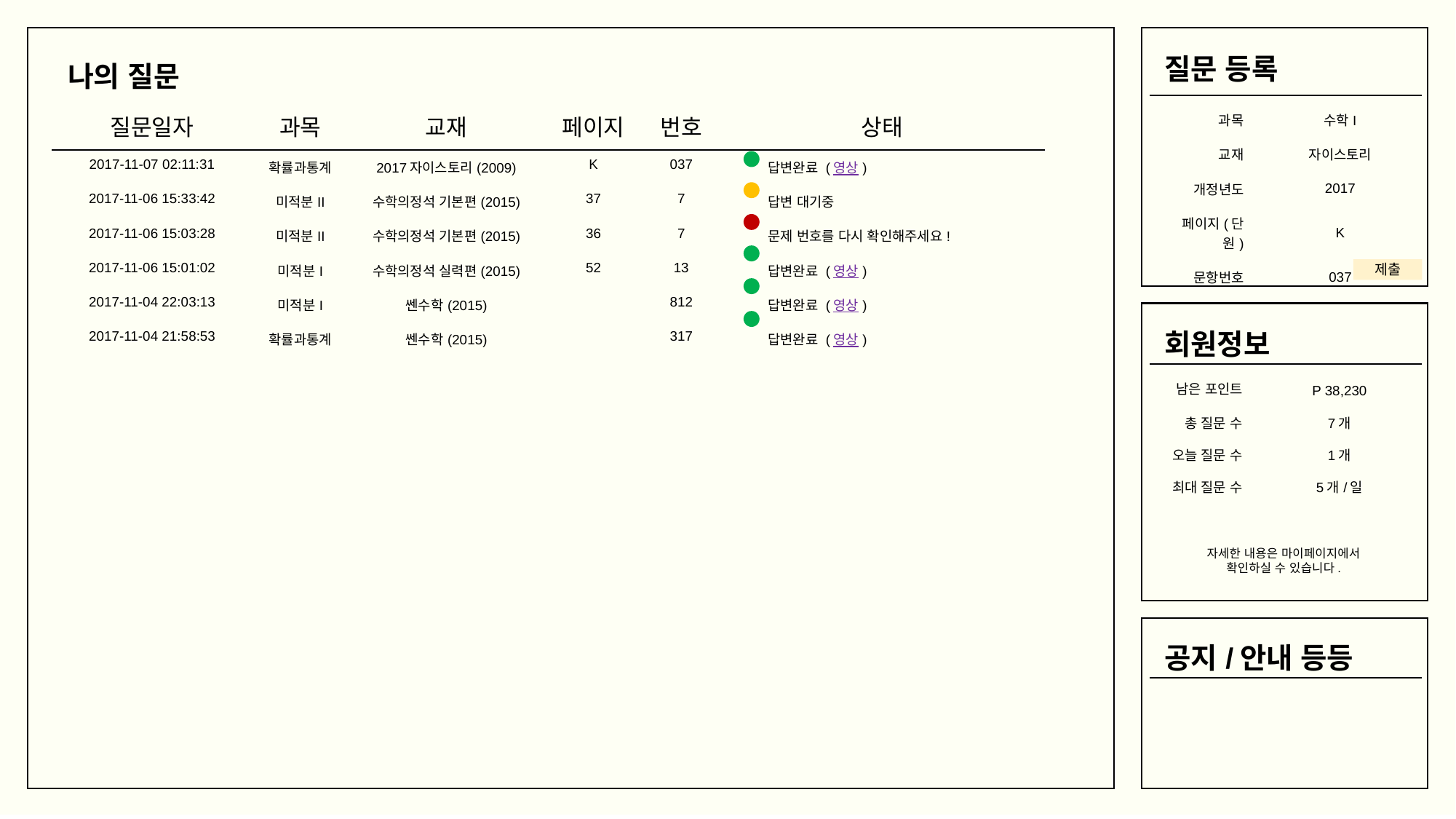

| 질문 등록 |  |
| --- | --- |
| 과목 | 수학I |
| 교재 | 자이스토리 |
| 개정년도 | 2017 |
| 페이지(단원) | K |
| 문항번호 | 037 |
나의 질문
| 질문일자 | 과목 | 교재 | 페이지 | 번호 | 상태 |  |
| --- | --- | --- | --- | --- | --- | --- |
| 2017-11-07 02:11:31 | 확률과통계 | 2017자이스토리(2009) | K | 037 |  | 답변완료 (영상) |
| 2017-11-06 15:33:42 | 미적분II | 수학의정석 기본편(2015) | 37 | 7 |  | 답변 대기중 |
| 2017-11-06 15:03:28 | 미적분II | 수학의정석 기본편(2015) | 36 | 7 |  | 문제 번호를 다시 확인해주세요! |
| 2017-11-06 15:01:02 | 미적분I | 수학의정석 실력편(2015) | 52 | 13 |  | 답변완료 (영상) |
| 2017-11-04 22:03:13 | 미적분I | 쎈수학(2015) |  | 812 |  | 답변완료 (영상) |
| 2017-11-04 21:58:53 | 확률과통계 | 쎈수학(2015) |  | 317 |  | 답변완료 (영상) |
|  |  |  |  |  |  |  |

제출

| 회원정보 |  |
| --- | --- |
| 남은 포인트 | P 38,230 |
| 총 질문 수 | 7개 |
| 오늘 질문 수 | 1개 |
| 최대 질문 수 | 5개/일 |

자세한 내용은 마이페이지에서
확인하실 수 있습니다.

| 공지/안내 등등 |  |
| --- | --- |
|  |  |
|  |  |